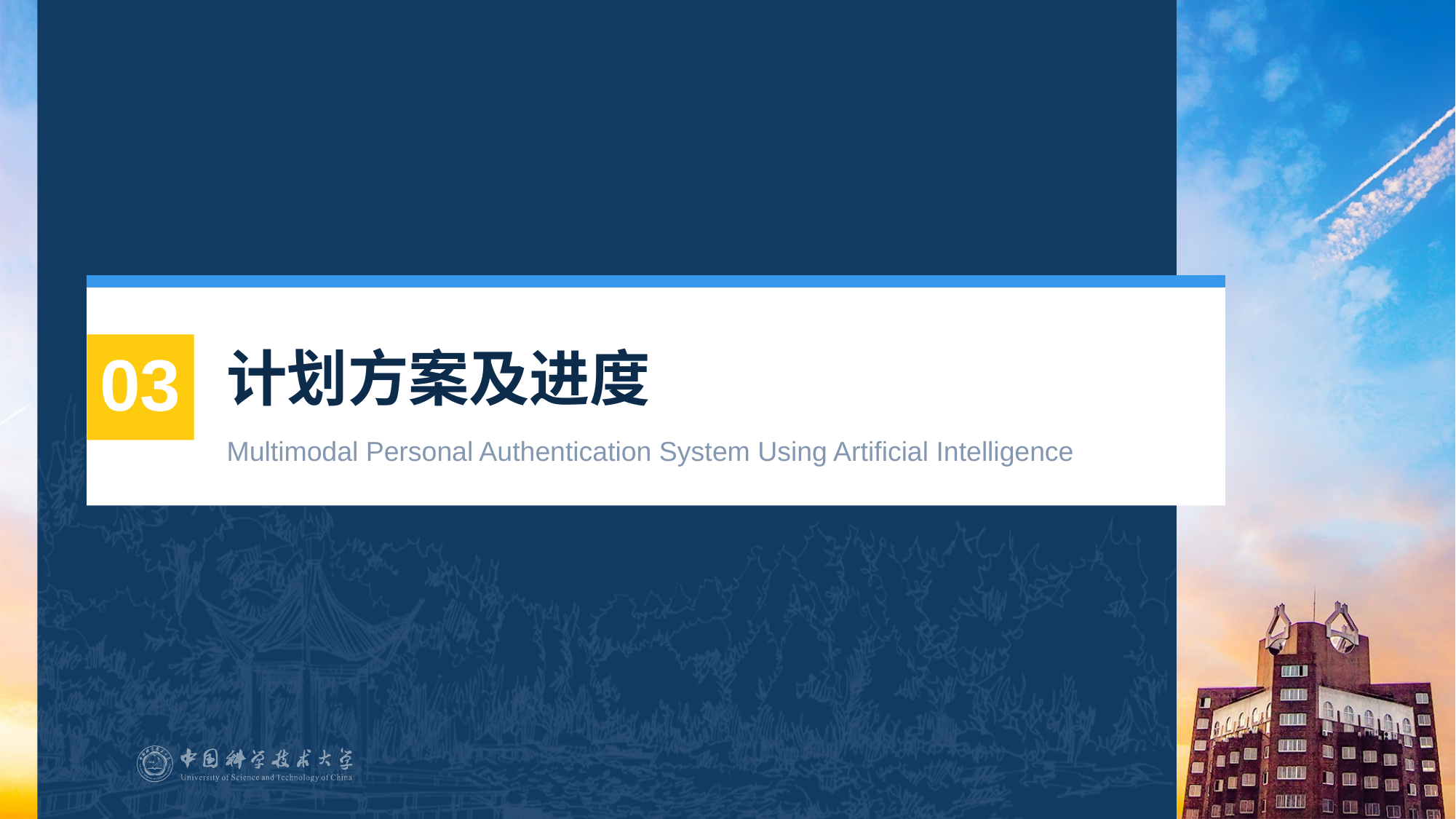

# 计划方案及进度
03
Multimodal Personal Authentication System Using Artificial Intelligence